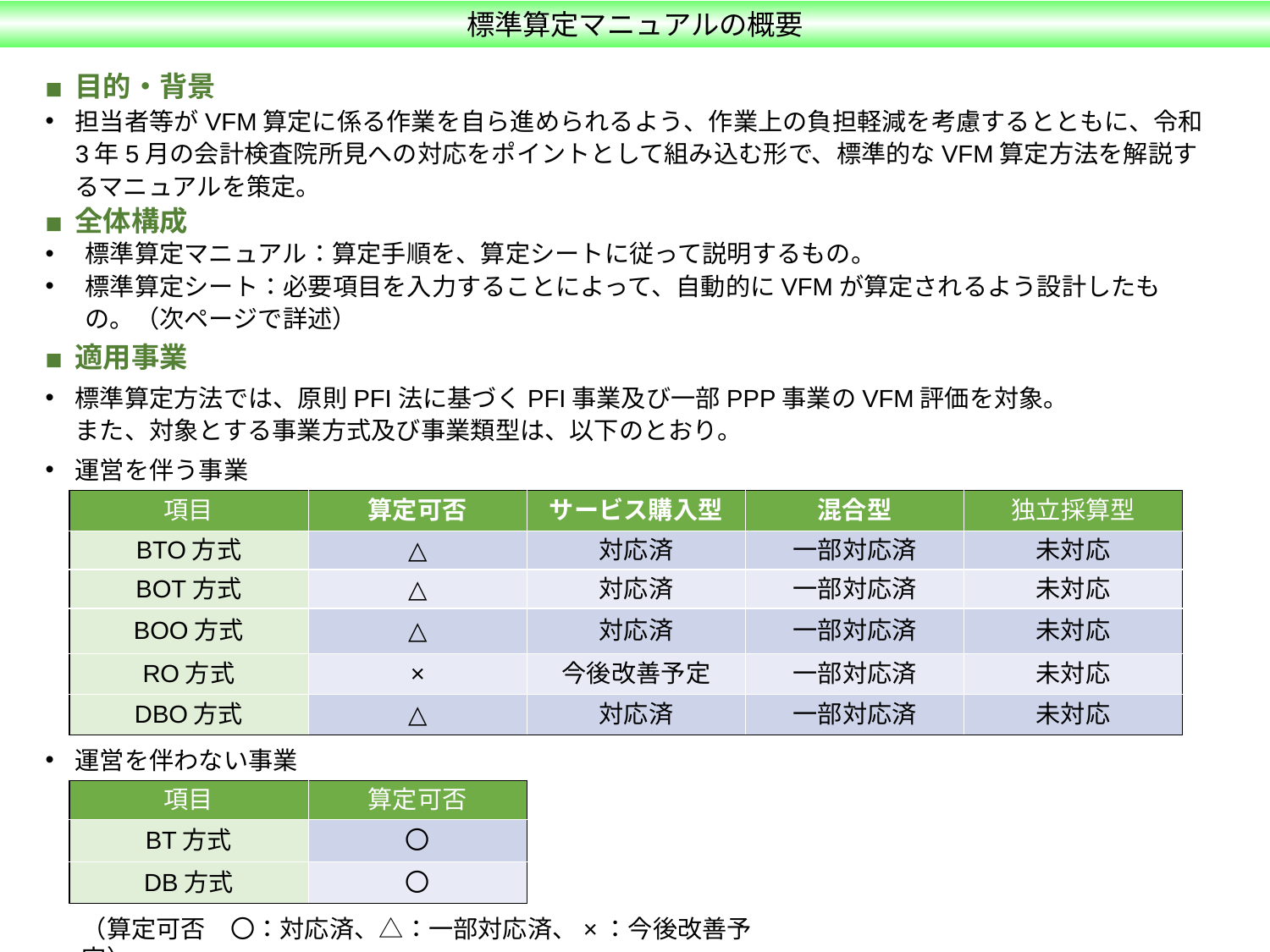

標準算定マニュアルの概要
目的・背景
担当者等がVFM算定に係る作業を自ら進められるよう、作業上の負担軽減を考慮するとともに、令和3年5月の会計検査院所見への対応をポイントとして組み込む形で、標準的なVFM算定方法を解説するマニュアルを策定。
全体構成
標準算定マニュアル：算定手順を、算定シートに従って説明するもの。
標準算定シート：必要項目を入力することによって、自動的にVFMが算定されるよう設計したもの。（次ページで詳述）
適用事業
標準算定方法では、原則PFI法に基づくPFI事業及び一部PPP事業のVFM評価を対象。
また、対象とする事業方式及び事業類型は、以下のとおり。
運営を伴う事業
| 項目 | 算定可否 | サービス購入型 | 混合型 | 独立採算型 |
| --- | --- | --- | --- | --- |
| BTO方式 | △ | 対応済 | 一部対応済 | 未対応 |
| BOT方式 | △ | 対応済 | 一部対応済 | 未対応 |
| BOO方式 | △ | 対応済 | 一部対応済 | 未対応 |
| RO方式 | × | 今後改善予定 | 一部対応済 | 未対応 |
| DBO方式 | △ | 対応済 | 一部対応済 | 未対応 |
運営を伴わない事業
| 項目 | 算定可否 |
| --- | --- |
| BT方式 | 〇 |
| DB方式 | 〇 |
（算定可否　〇：対応済、△：一部対応済、×：今後改善予定）